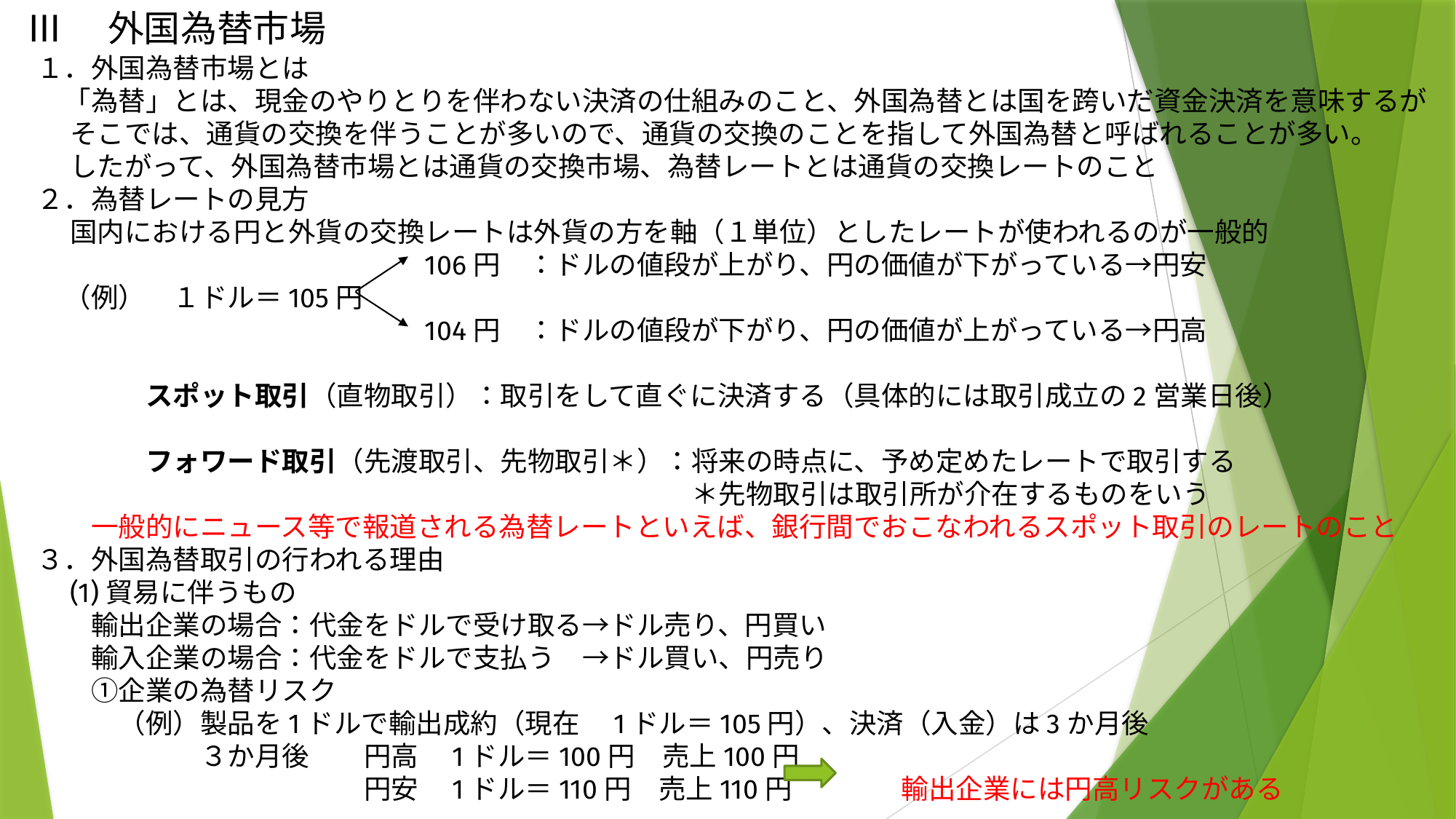

Ⅲ　外国為替市場
１．外国為替市場とは
　「為替」とは、現金のやりとりを伴わない決済の仕組みのこと、外国為替とは国を跨いだ資金決済を意味するが
　 そこでは、通貨の交換を伴うことが多いので、通貨の交換のことを指して外国為替と呼ばれることが多い。
　 したがって、外国為替市場とは通貨の交換市場、為替レートとは通貨の交換レートのこと
２．為替レートの見方
　 国内における円と外貨の交換レートは外貨の方を軸（１単位）としたレートが使われるのが一般的
　　　　　　　　　　　　　　106円　：ドルの値段が上がり、円の価値が下がっている→円安
　（例）　１ドル＝105円
　　　　　　　　　　　　　　104円　：ドルの値段が下がり、円の価値が上がっている→円高

　　　　スポット取引（直物取引）：取引をして直ぐに決済する（具体的には取引成立の2営業日後）

　　　　フォワード取引（先渡取引、先物取引＊）：将来の時点に、予め定めたレートで取引する
　　　　　　　　　　　　　　　　　　　　　　　　＊先物取引は取引所が介在するものをいう
　　一般的にニュース等で報道される為替レートといえば、銀行間でおこなわれるスポット取引のレートのこと
３．外国為替取引の行われる理由
　(1)貿易に伴うもの
　　輸出企業の場合：代金をドルで受け取る→ドル売り、円買い
　　輸入企業の場合：代金をドルで支払う　→ドル買い、円売り
　　①企業の為替リスク
　　　（例）製品を1ドルで輸出成約（現在　1ドル＝105円）、決済（入金）は3か月後
　　　　　　３か月後　　円高　1ドル＝100円　売上100円
　　　　　　　　　　　　円安　1ドル＝110円　売上110円　　　　輸出企業には円高リスクがある